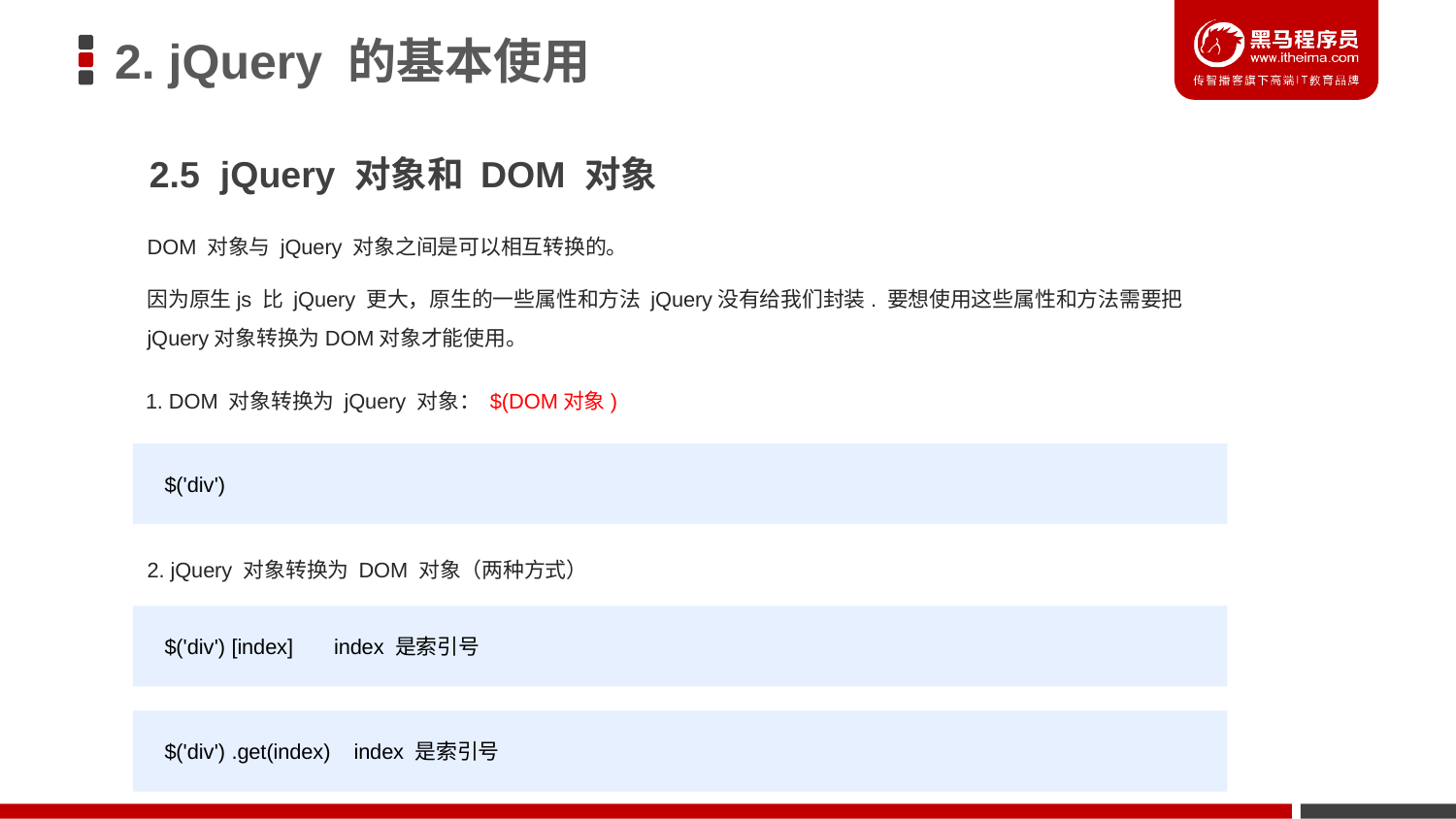

# 2. jQuery 的基本使用
2.5  jQuery 对象和 DOM 对象
DOM 对象与 jQuery 对象之间是可以相互转换的。
因为原生js 比 jQuery 更大，原生的一些属性和方法 jQuery没有给我们封装. 要想使用这些属性和方法需要把jQuery对象转换为DOM对象才能使用。
1. DOM 对象转换为 jQuery 对象： $(DOM对象)
$('div')
2. jQuery 对象转换为 DOM 对象（两种方式）

$('div') [index]       index 是索引号
$('div') .get(index)    index 是索引号